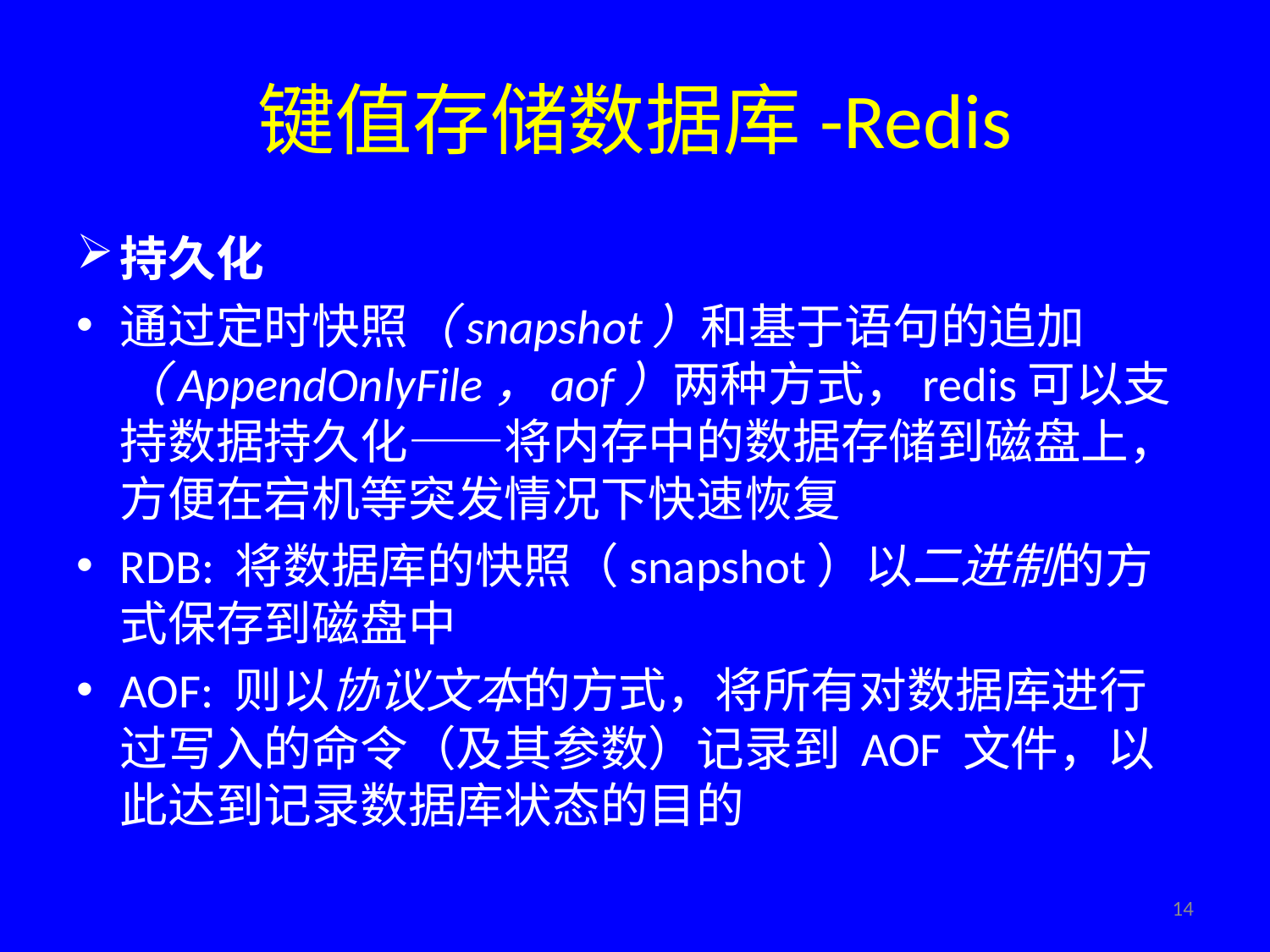

# 键值存储数据库-Redis
持久化
通过定时快照（snapshot）和基于语句的追加（AppendOnlyFile，aof）两种方式，redis可以支持数据持久化——将内存中的数据存储到磁盘上，方便在宕机等突发情况下快速恢复
RDB: 将数据库的快照（snapshot）以二进制的方式保存到磁盘中
AOF: 则以协议文本的方式，将所有对数据库进行过写入的命令（及其参数）记录到 AOF 文件，以此达到记录数据库状态的目的
14